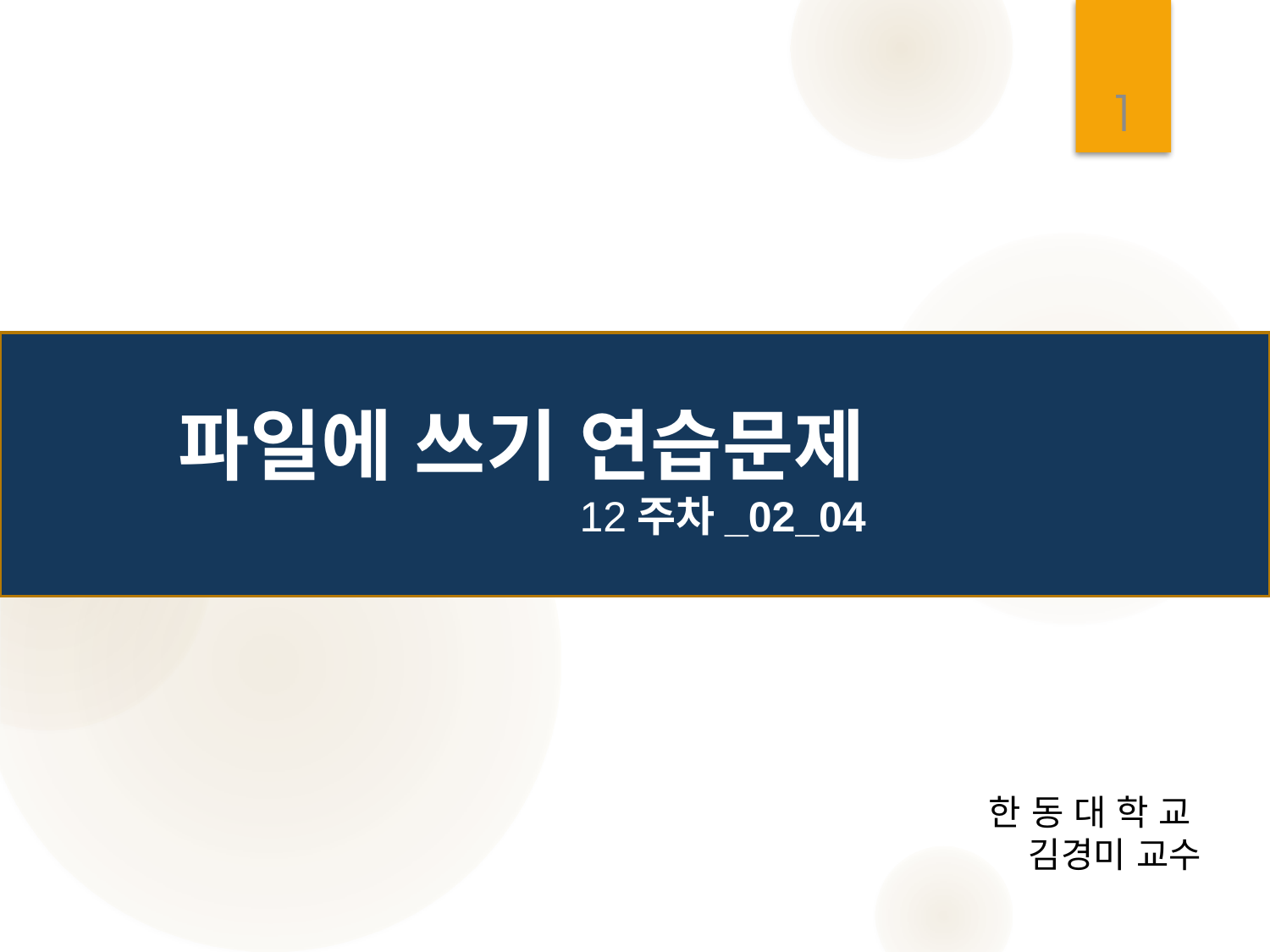

1

# 파일에 쓰기 연습문제 12주차_02_04
한 동 대 학 교
김경미 교수